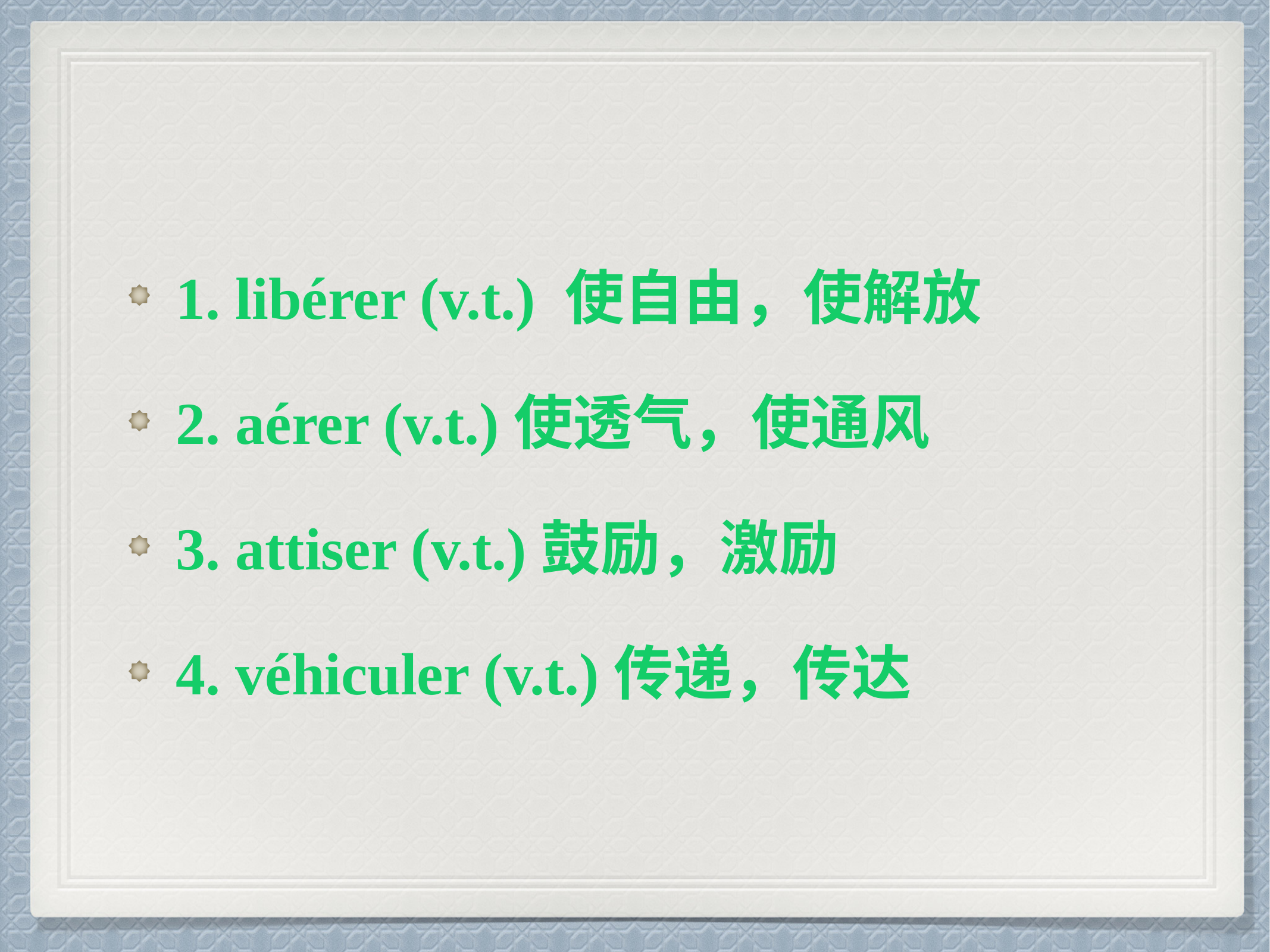

1. libérer (v.t.) 使自由，使解放
2. aérer (v.t.)使透气，使通风
3. attiser (v.t.)鼓励，激励
4. véhiculer (v.t.)传递，传达